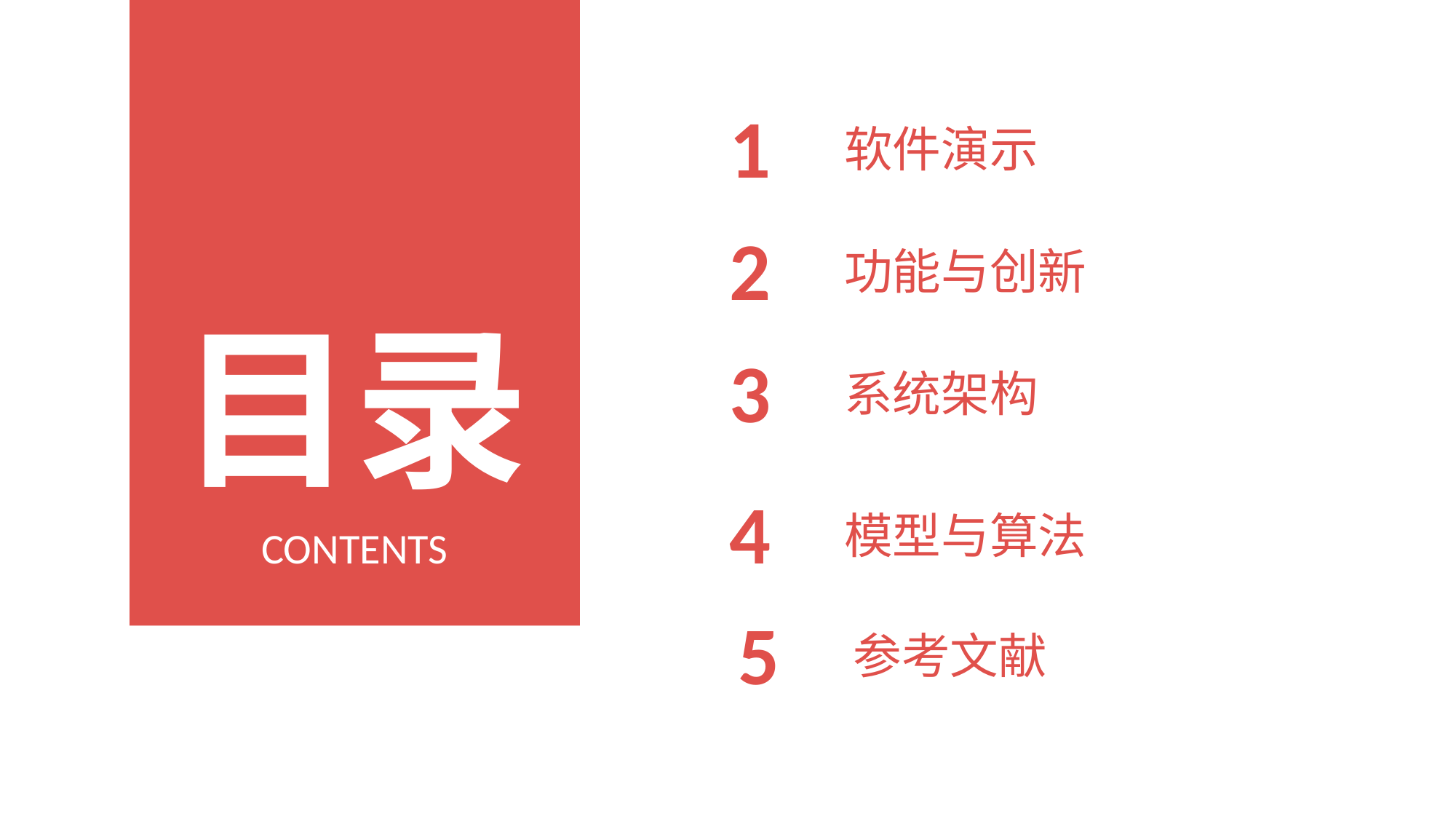

1
软件演示
2
功能与创新
目录
3
系统架构
4
模型与算法
CONTENTS
5
参考文献